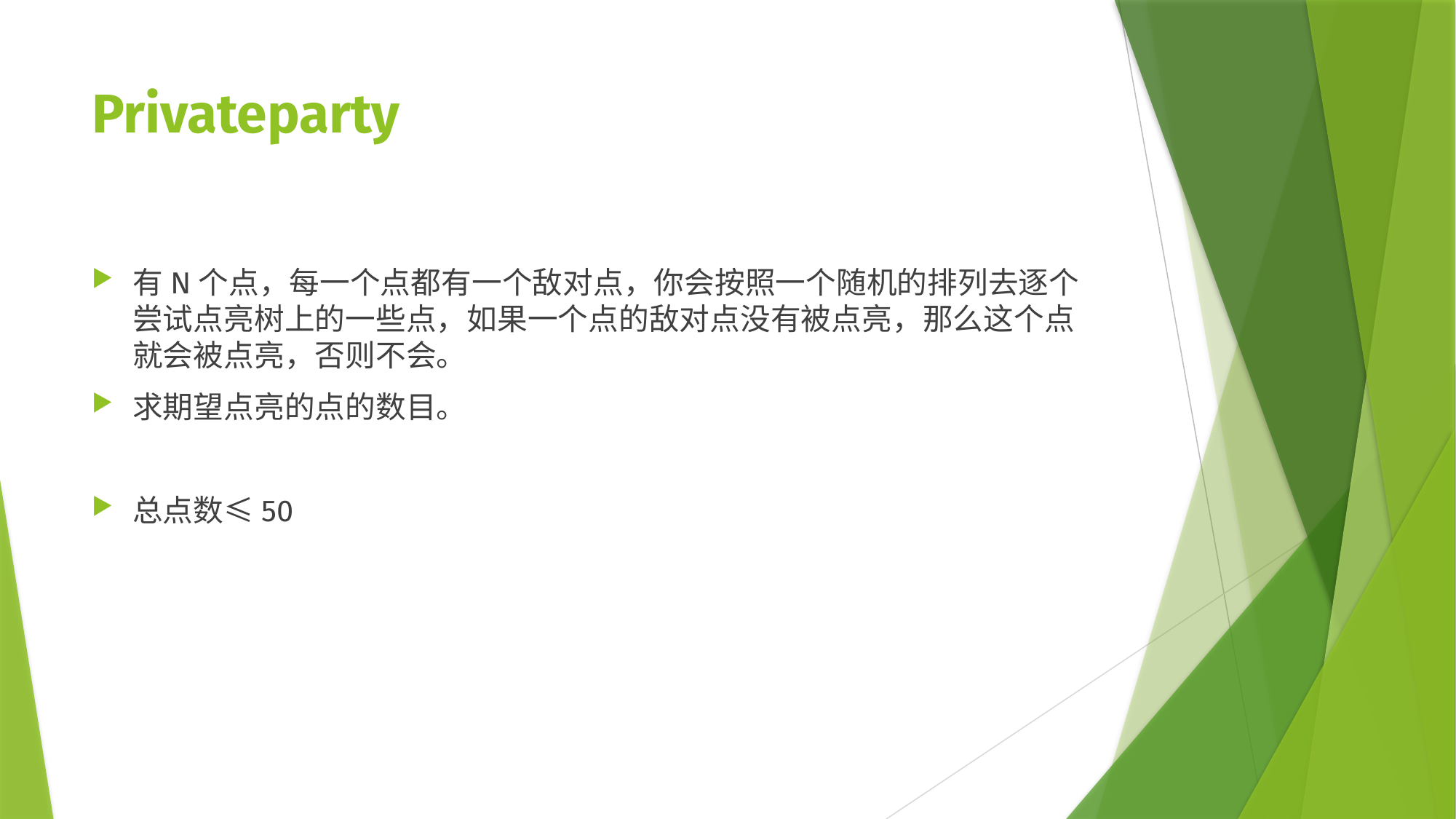

# Privateparty
有N个点，每一个点都有一个敌对点，你会按照一个随机的排列去逐个尝试点亮树上的一些点，如果一个点的敌对点没有被点亮，那么这个点就会被点亮，否则不会。
求期望点亮的点的数目。

总点数≤50